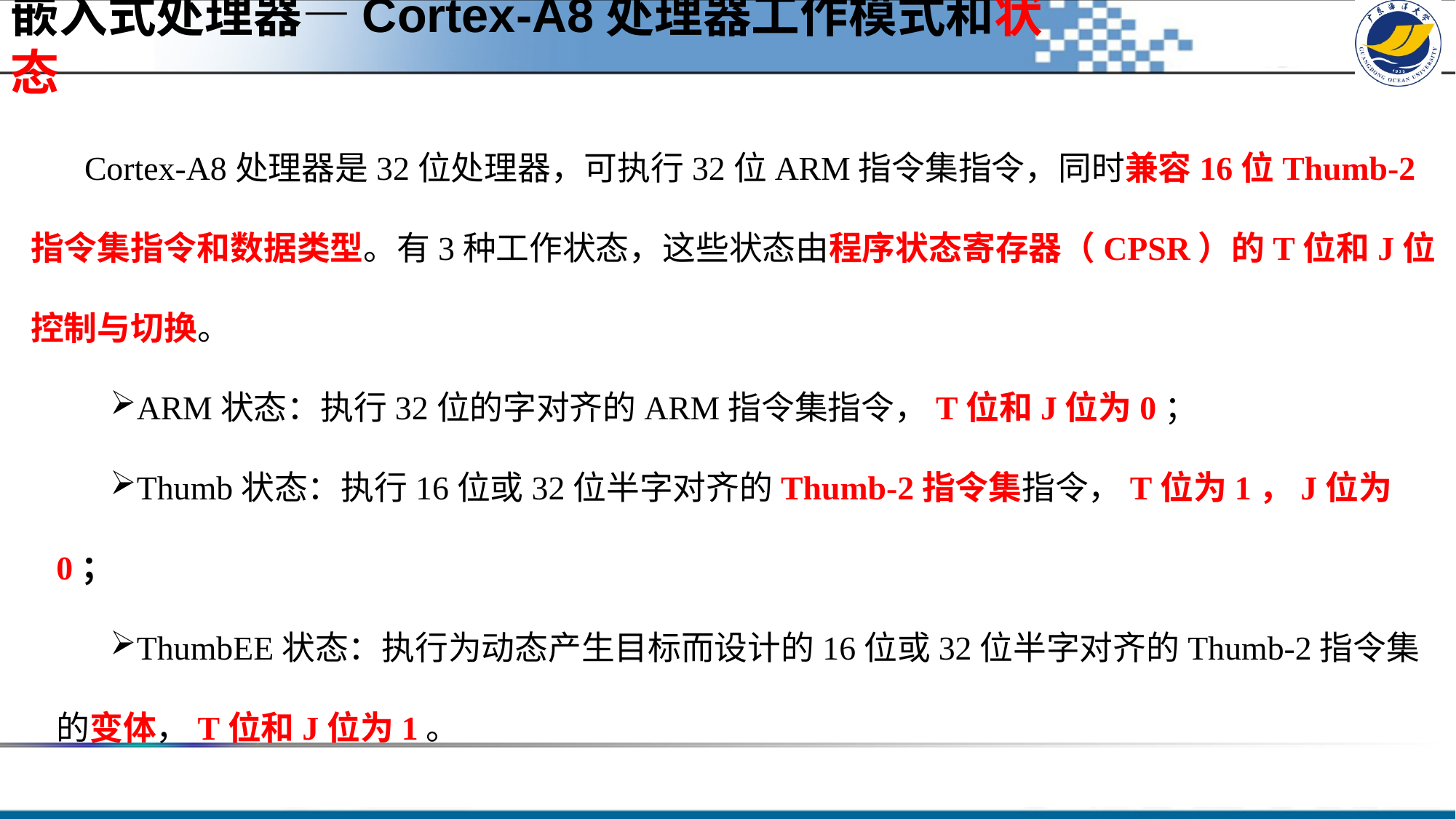

嵌入式处理器—Cortex-A8处理器工作模式和状态
Cortex-A8处理器是32位处理器，可执行32位ARM指令集指令，同时兼容16位Thumb-2指令集指令和数据类型。有3种工作状态，这些状态由程序状态寄存器（CPSR）的T位和J位控制与切换。
ARM状态：执行32位的字对齐的ARM指令集指令，T位和J位为0；
Thumb状态：执行16位或32位半字对齐的Thumb-2指令集指令，T位为1，J位为0；
ThumbEE状态：执行为动态产生目标而设计的16位或32位半字对齐的Thumb-2指令集的变体，T位和J位为1。
88